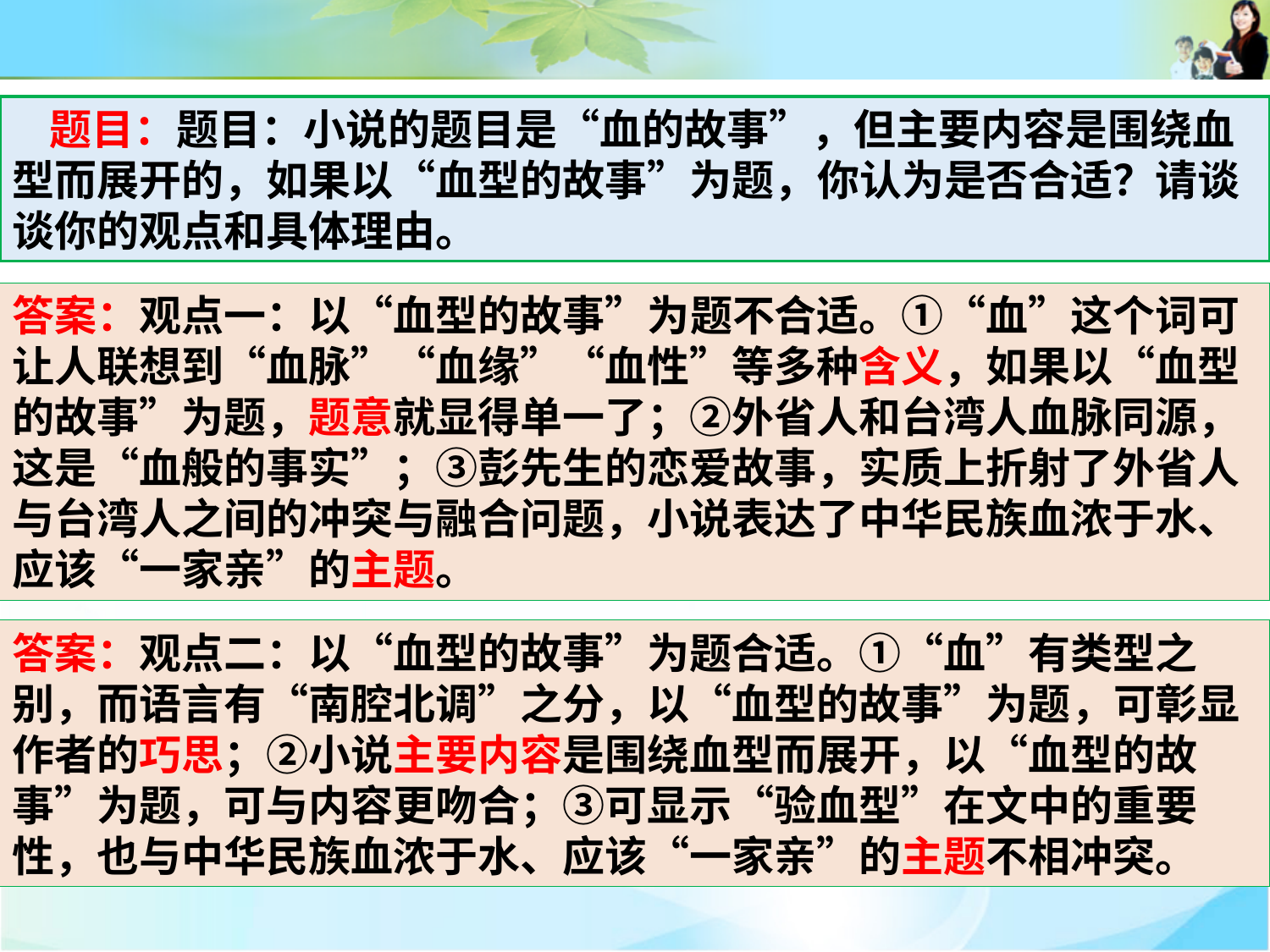

题目：题目：小说的题目是“血的故事”，但主要内容是围绕血型而展开的，如果以“血型的故事”为题，你认为是否合适？请谈谈你的观点和具体理由。
答案：观点一：以“血型的故事”为题不合适。①“血”这个词可让人联想到“血脉”“血缘”“血性”等多种含义，如果以“血型的故事”为题，题意就显得单一了；②外省人和台湾人血脉同源，这是“血般的事实”；③彭先生的恋爱故事，实质上折射了外省人与台湾人之间的冲突与融合问题，小说表达了中华民族血浓于水、应该“一家亲”的主题。
答案：观点二：以“血型的故事”为题合适。①“血”有类型之别，而语言有“南腔北调”之分，以“血型的故事”为题，可彰显作者的巧思；②小说主要内容是围绕血型而展开，以“血型的故事”为题，可与内容更吻合；③可显示“验血型”在文中的重要性，也与中华民族血浓于水、应该“一家亲”的主题不相冲突。